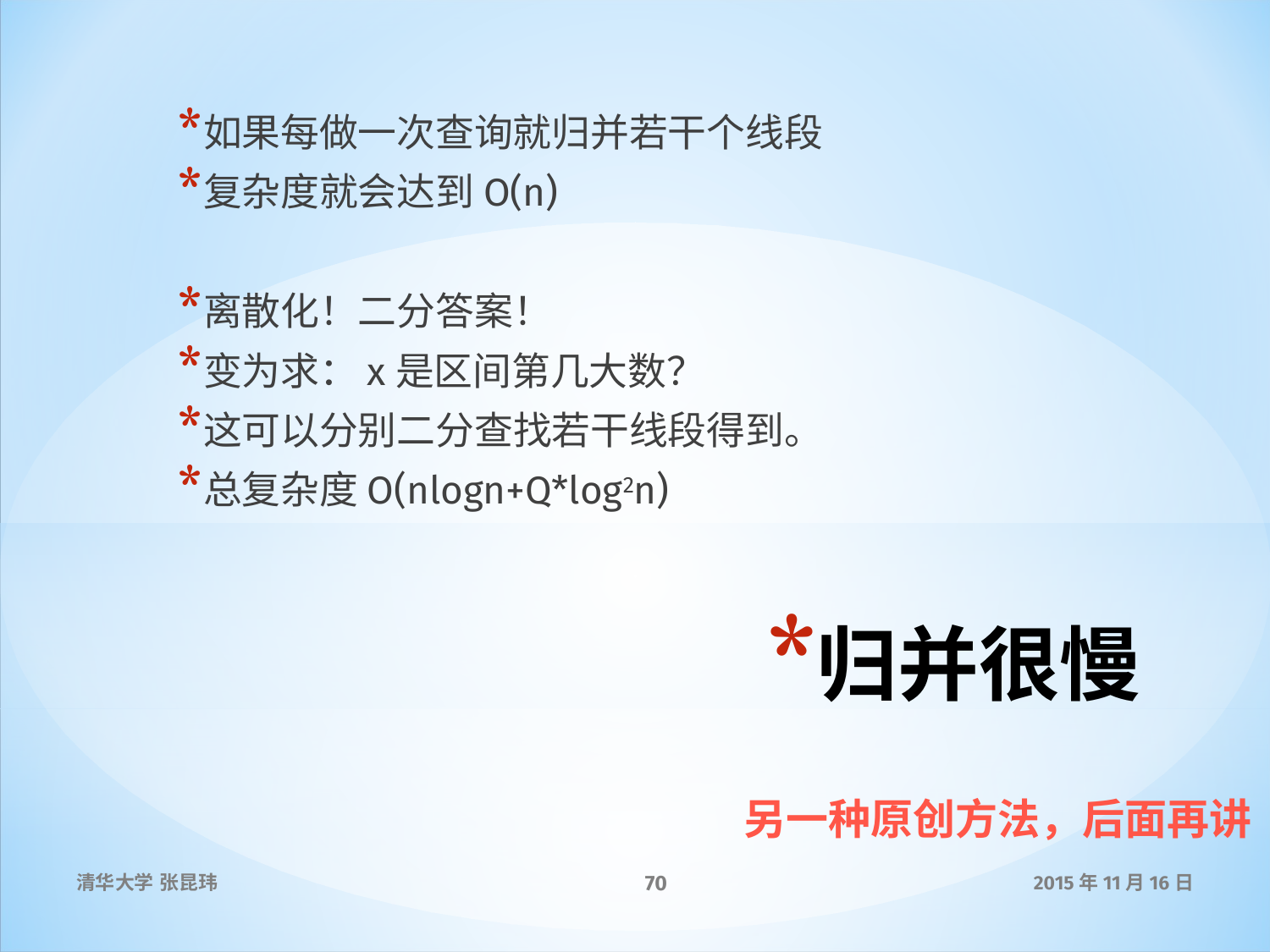

如果每做一次查询就归并若干个线段
复杂度就会达到O(n)

离散化！二分答案！
变为求：x是区间第几大数？
这可以分别二分查找若干线段得到。
总复杂度O(nlogn+Q*log2n)
# 归并很慢
另一种原创方法，后面再讲
清华大学 张昆玮
70
2015年11月16日